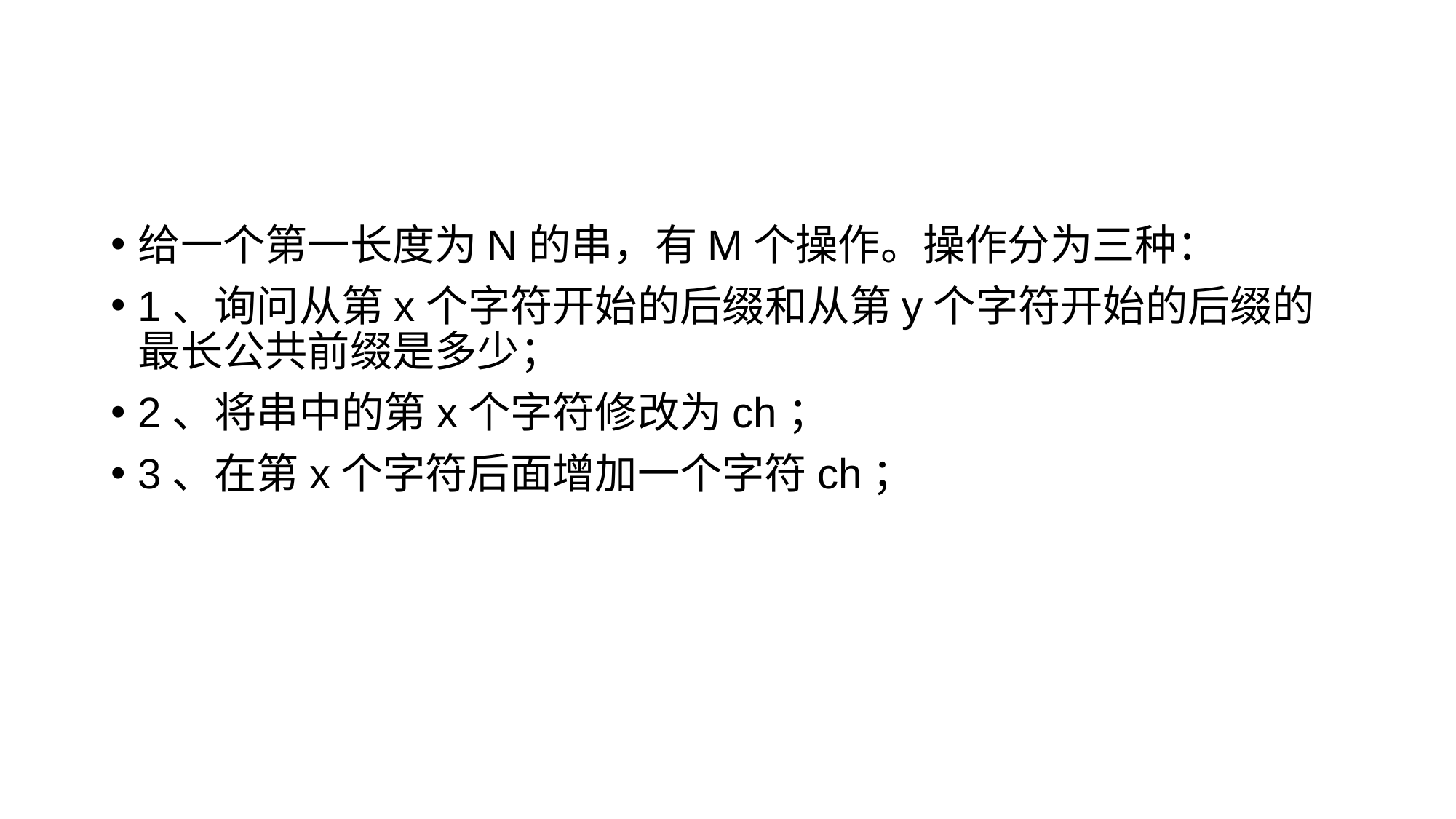

#
给一个第一长度为N的串，有M个操作。操作分为三种：
1、询问从第x个字符开始的后缀和从第y个字符开始的后缀的最长公共前缀是多少；
2、将串中的第x个字符修改为ch；
3、在第x个字符后面增加一个字符ch；